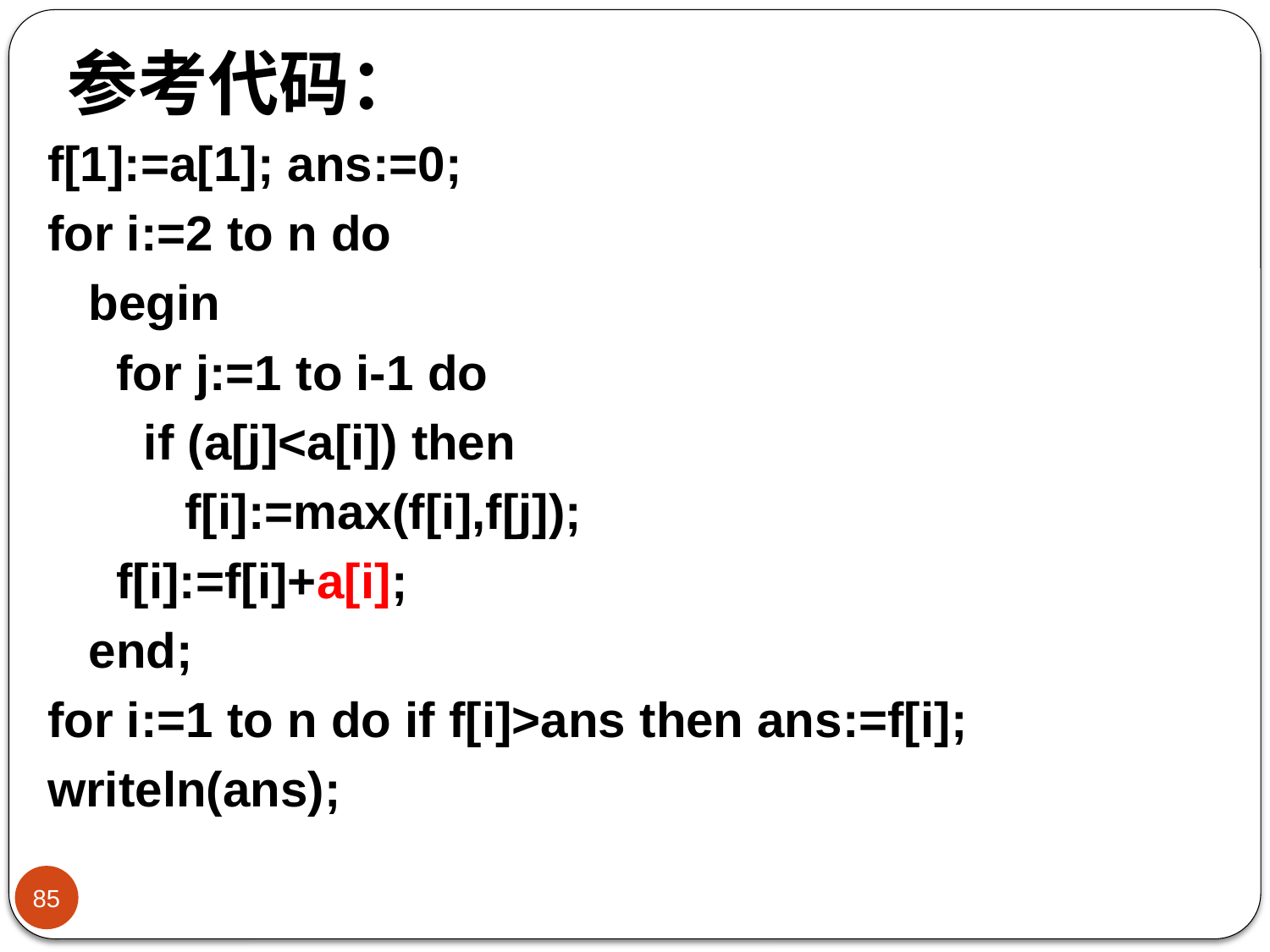

# 参考代码：
f[1]:=a[1]; ans:=0;
for i:=2 to n do
   begin
     for j:=1 to i-1 do
       if (a[j]<a[i]) then
          f[i]:=max(f[i],f[j]);
     f[i]:=f[i]+a[i];
   end;
for i:=1 to n do if f[i]>ans then ans:=f[i];
writeln(ans);
85